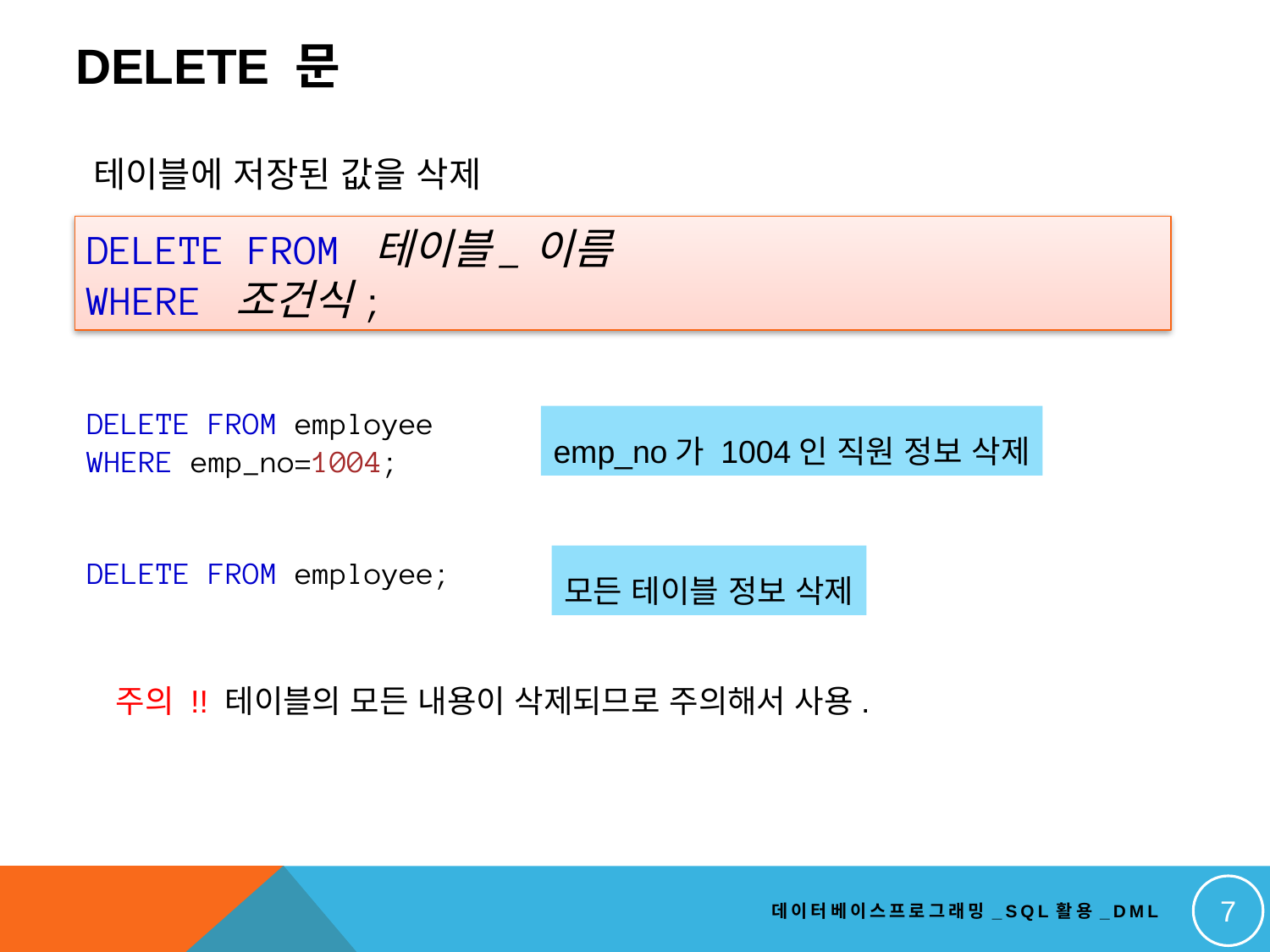

delete 문
테이블에 저장된 값을 삭제
DELETE FROM 테이블_이름
WHERE 조건식;
DELETE FROM employee
WHERE emp_no=1004;
emp_no가 1004인 직원 정보 삭제
모든 테이블 정보 삭제
DELETE FROM employee;
주의 !! 테이블의 모든 내용이 삭제되므로 주의해서 사용.
7
데이터베이스프로그래밍_SQL활용_DML